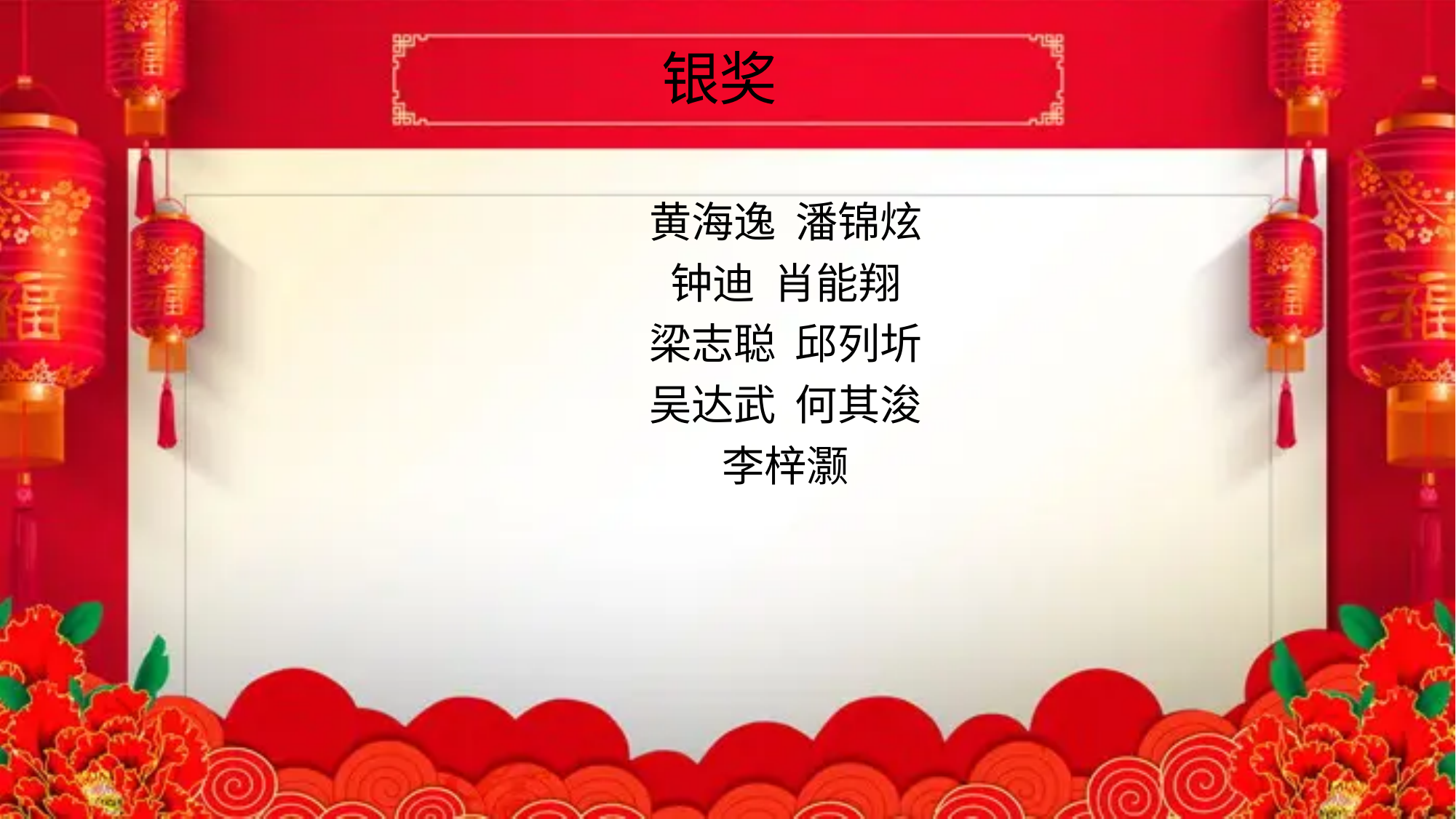

# 银奖
	黄海逸  潘锦炫
	钟迪  肖能翔
	梁志聪  邱列圻
	吴达武  何其浚
	李梓灏